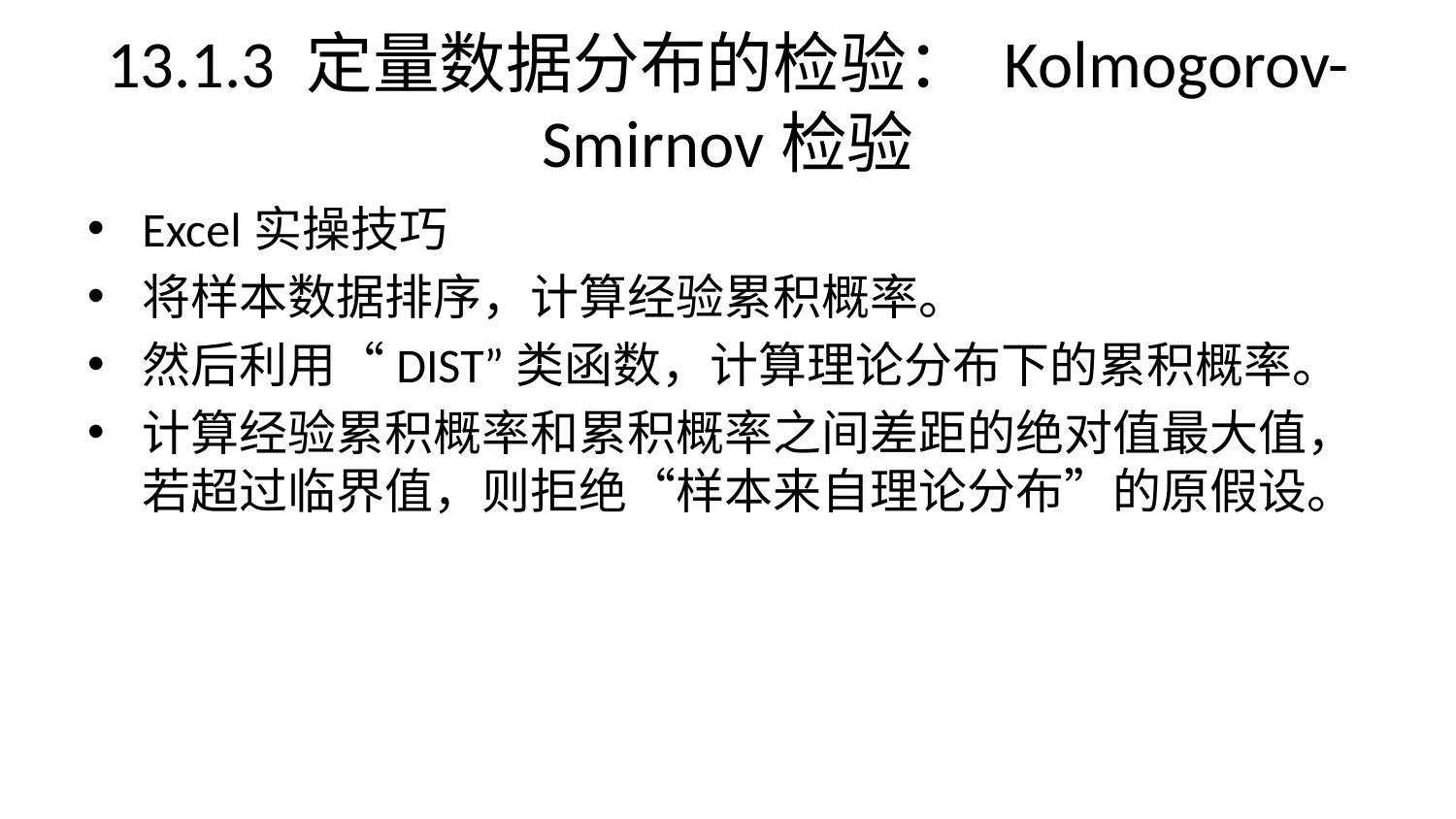

# 13.1.3 定量数据分布的检验： Kolmogorov-Smirnov检验
Excel实操技巧
将样本数据排序，计算经验累积概率。
然后利用“DIST”类函数，计算理论分布下的累积概率。
计算经验累积概率和累积概率之间差距的绝对值最大值，若超过临界值，则拒绝“样本来自理论分布”的原假设。